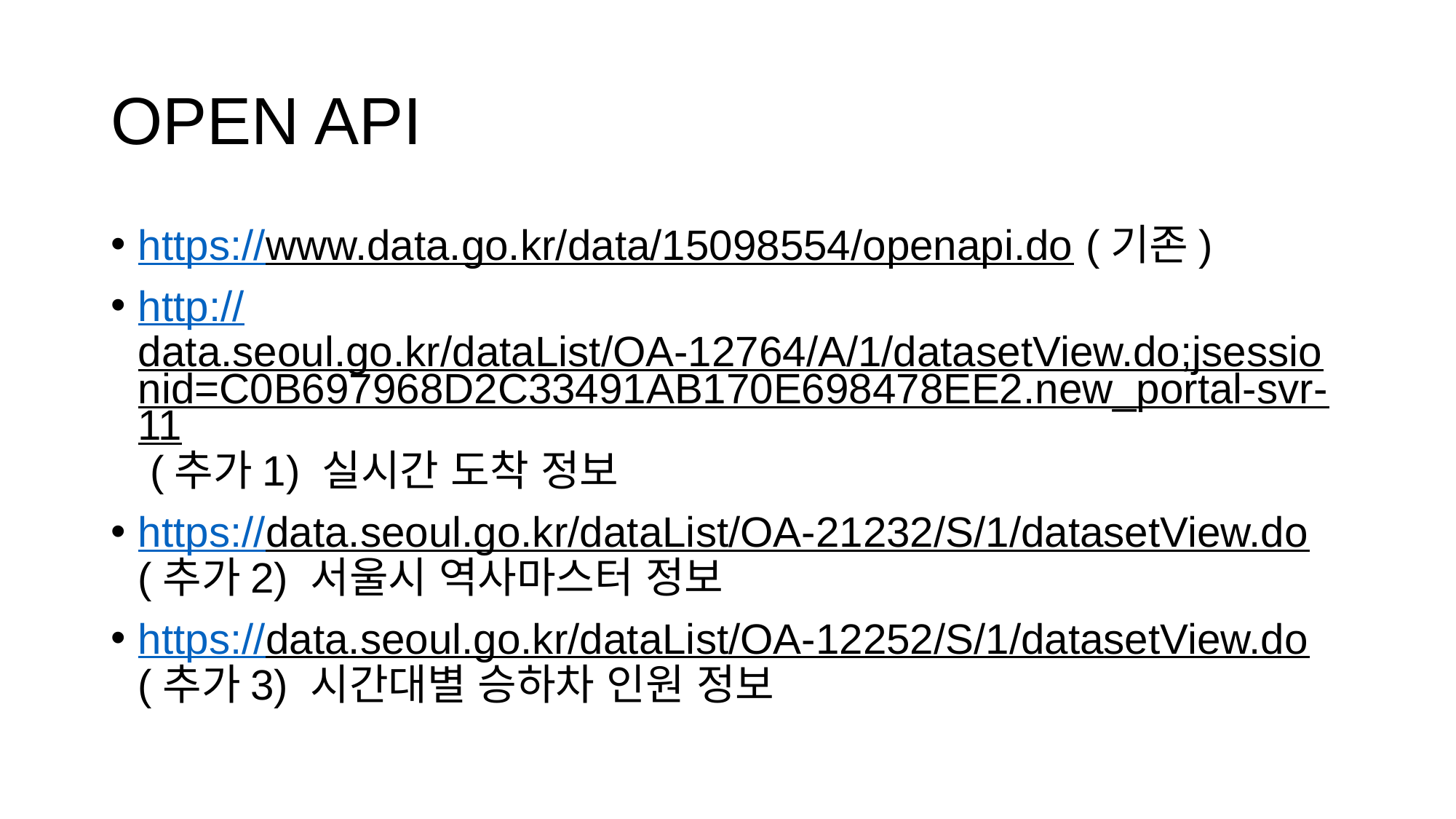

# OPEN API
https://www.data.go.kr/data/15098554/openapi.do (기존)
http://data.seoul.go.kr/dataList/OA-12764/A/1/datasetView.do;jsessionid=C0B697968D2C33491AB170E698478EE2.new_portal-svr-11 (추가1) 실시간 도착 정보
https://data.seoul.go.kr/dataList/OA-21232/S/1/datasetView.do (추가2) 서울시 역사마스터 정보
https://data.seoul.go.kr/dataList/OA-12252/S/1/datasetView.do (추가3) 시간대별 승하차 인원 정보